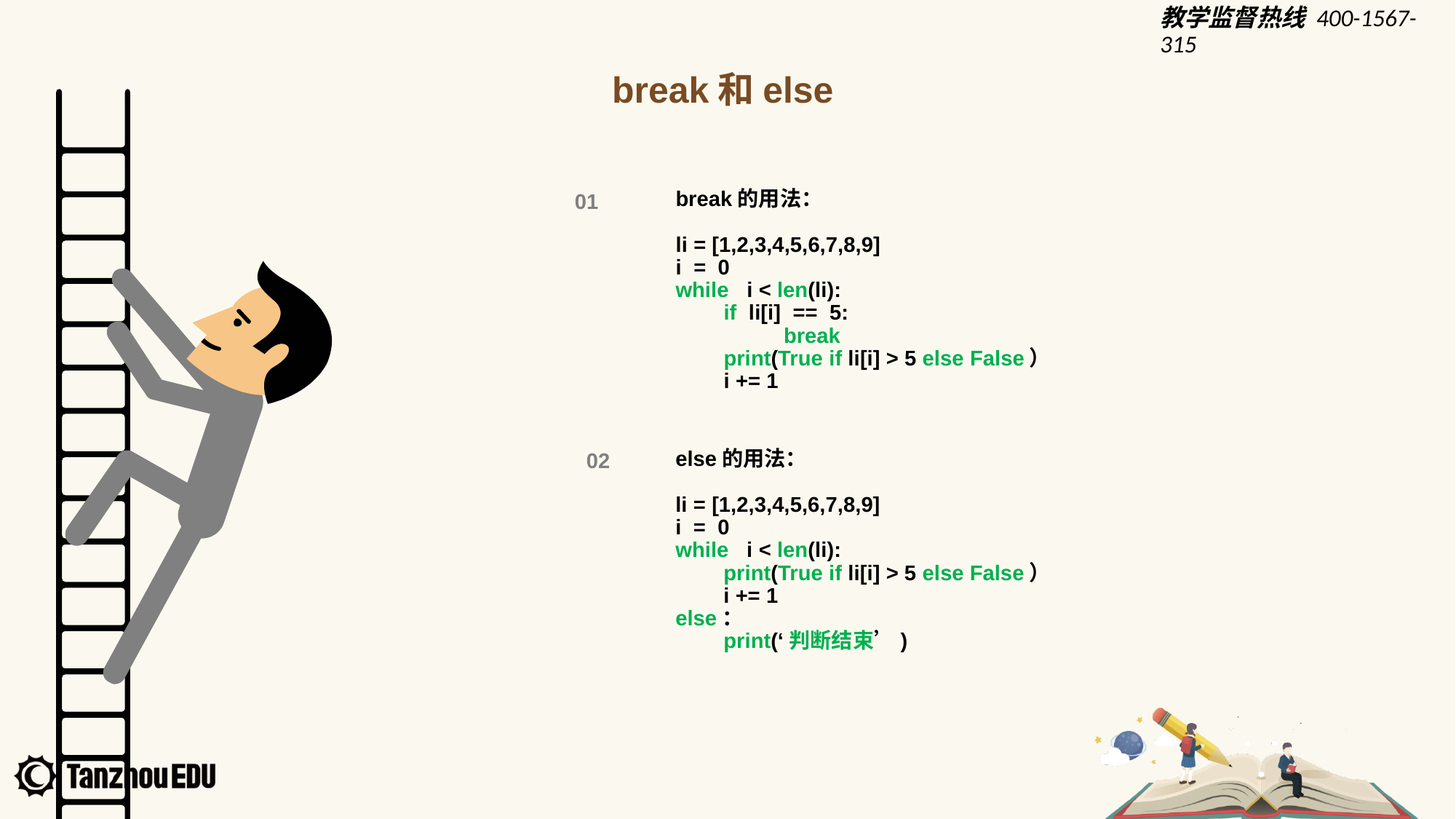

break和else

break的用法：

li = [1,2,3,4,5,6,7,8,9]
i  =  0
while   i < len(li):
        if  li[i]  ==  5:
                  break
        print(True if li[i] > 5 else False）
        i += 1
01
else的用法：

li = [1,2,3,4,5,6,7,8,9]
i  =  0
while   i < len(li):
        print(True if li[i] > 5 else False）
        i += 1
else：
        print(‘判断结束’)
02